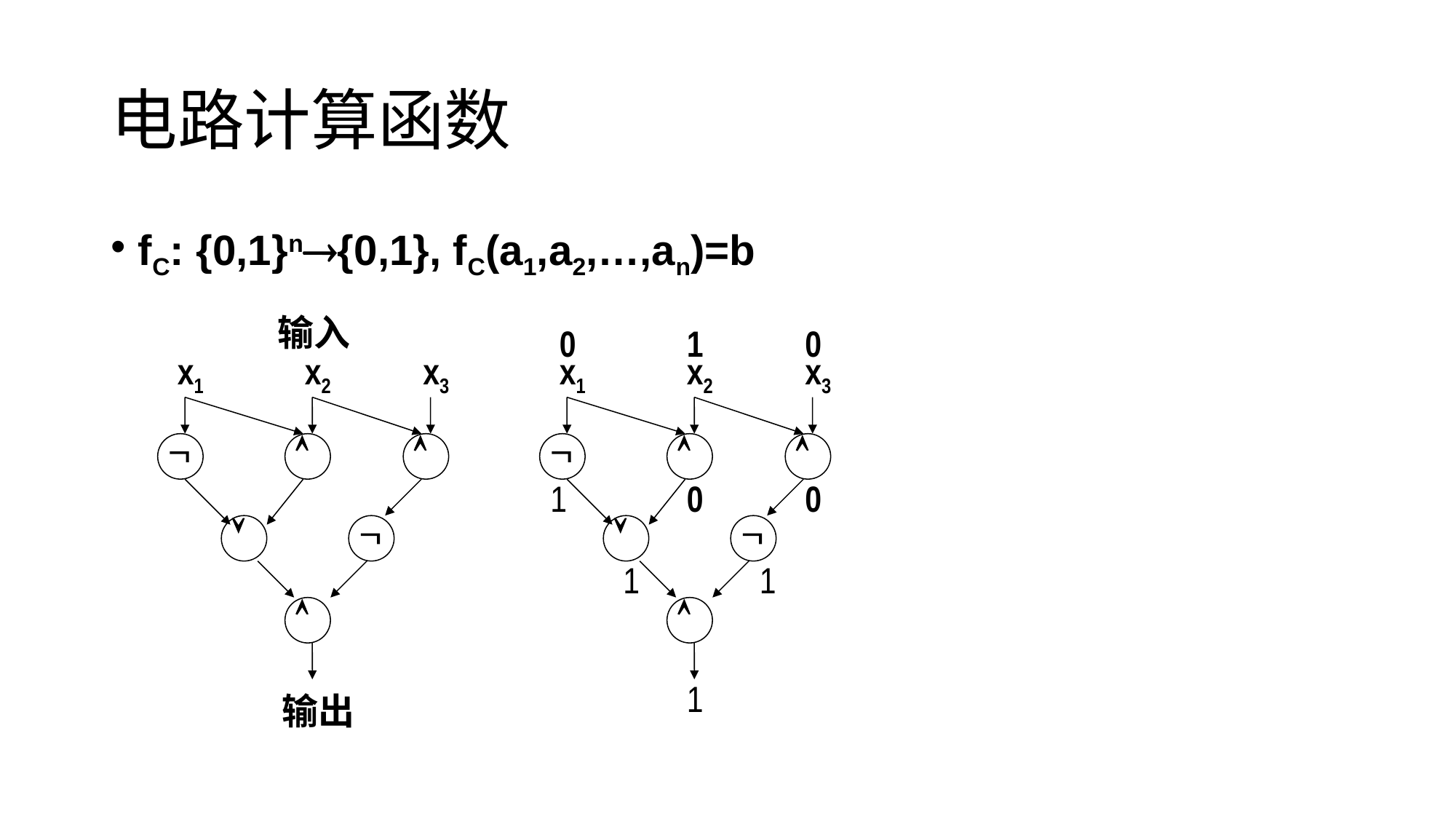

# 电路计算函数
fC: {0,1}n→{0,1}, fC(a1,a2,…,an)=b

输入
0
1
0
x1
x2
x3
x1
x2
x3

¬
∧
∧
¬
∧
∧

1
0
0

∨
¬
∨
¬

1
1

∧
∧

1
输出